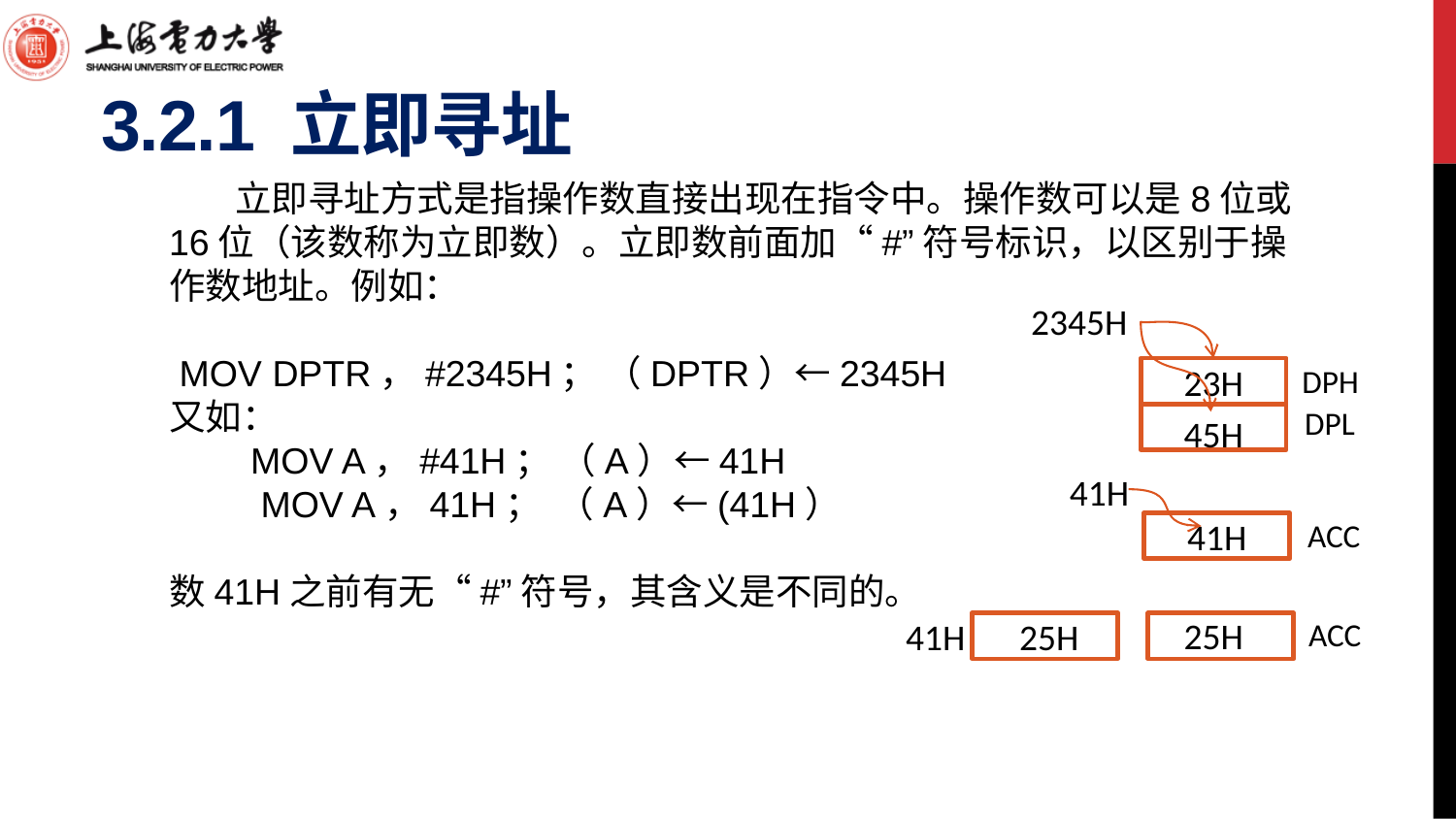

# 3.2.1 立即寻址
       立即寻址方式是指操作数直接出现在指令中。操作数可以是8位或16位（该数称为立即数）。立即数前面加“#”符号标识，以区别于操作数地址。例如：

 MOV DPTR，#2345H； （DPTR）←2345H
又如：
        MOV A，#41H； （A）←41H
         MOV A，41H；  （A）←(41H）

数41H之前有无“#”符号，其含义是不同的。
2345H
23H
DPH

DPL

45H
41H
41H
ACC

25H

41H
25H
ACC